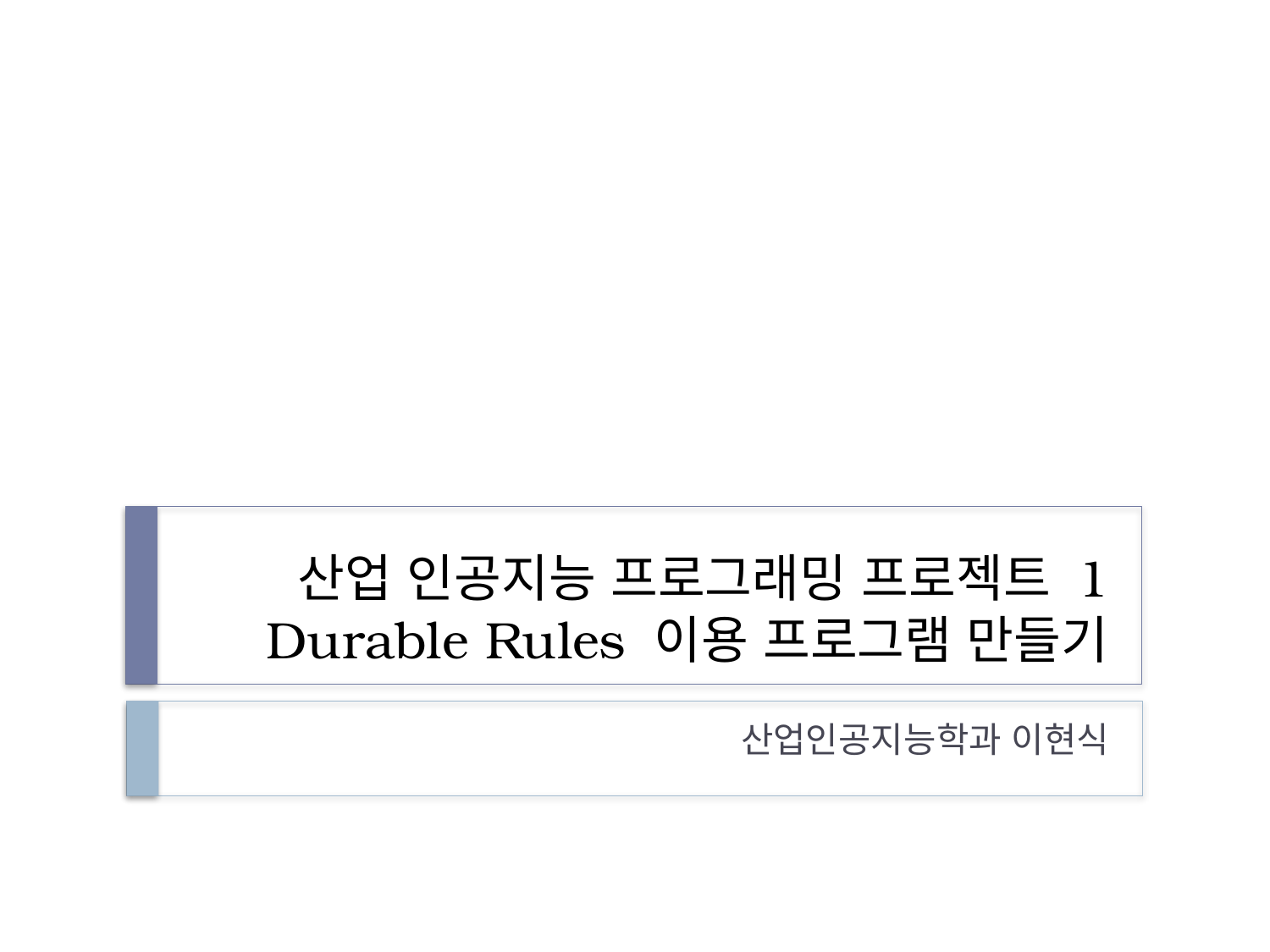

# 산업 인공지능 프로그래밍 프로젝트 1 Durable Rules 이용 프로그램 만들기
산업인공지능학과 이현식